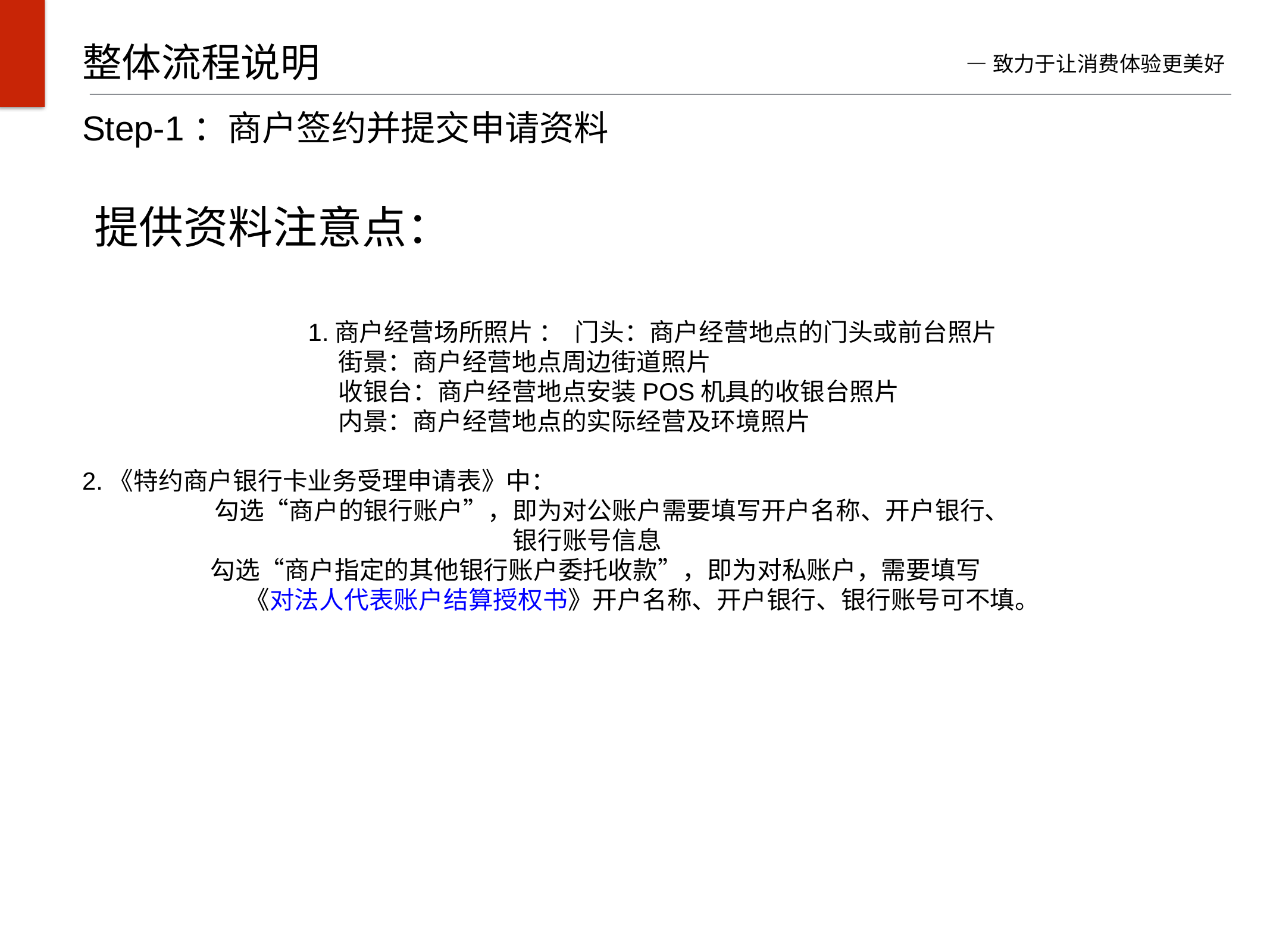

整体流程说明
 —致力于让消费体验更美好

Step-1：商户签约并提交申请资料
提供资料注意点：
                                                                                                                                                                                                                                                                                                                                                                                                                                                                                       1.商户经营场所照片 ：  门头：商户经营地点的门头或前台照片
             街景：商户经营地点周边街道照片
             收银台：商户经营地点安装POS机具的收银台照片
             内景：商户经营地点的实际经营及环境照片

2.《特约商户银行卡业务受理申请表》中：
           勾选“商户的银行账户”，即为对公账户需要填写开户名称、开户银行、
  银行账号信息
     勾选“商户指定的其他银行账户委托收款”，即为对私账户，需要填写
                      《对法人代表账户结算授权书》开户名称、开户银行、银行账号可不填。